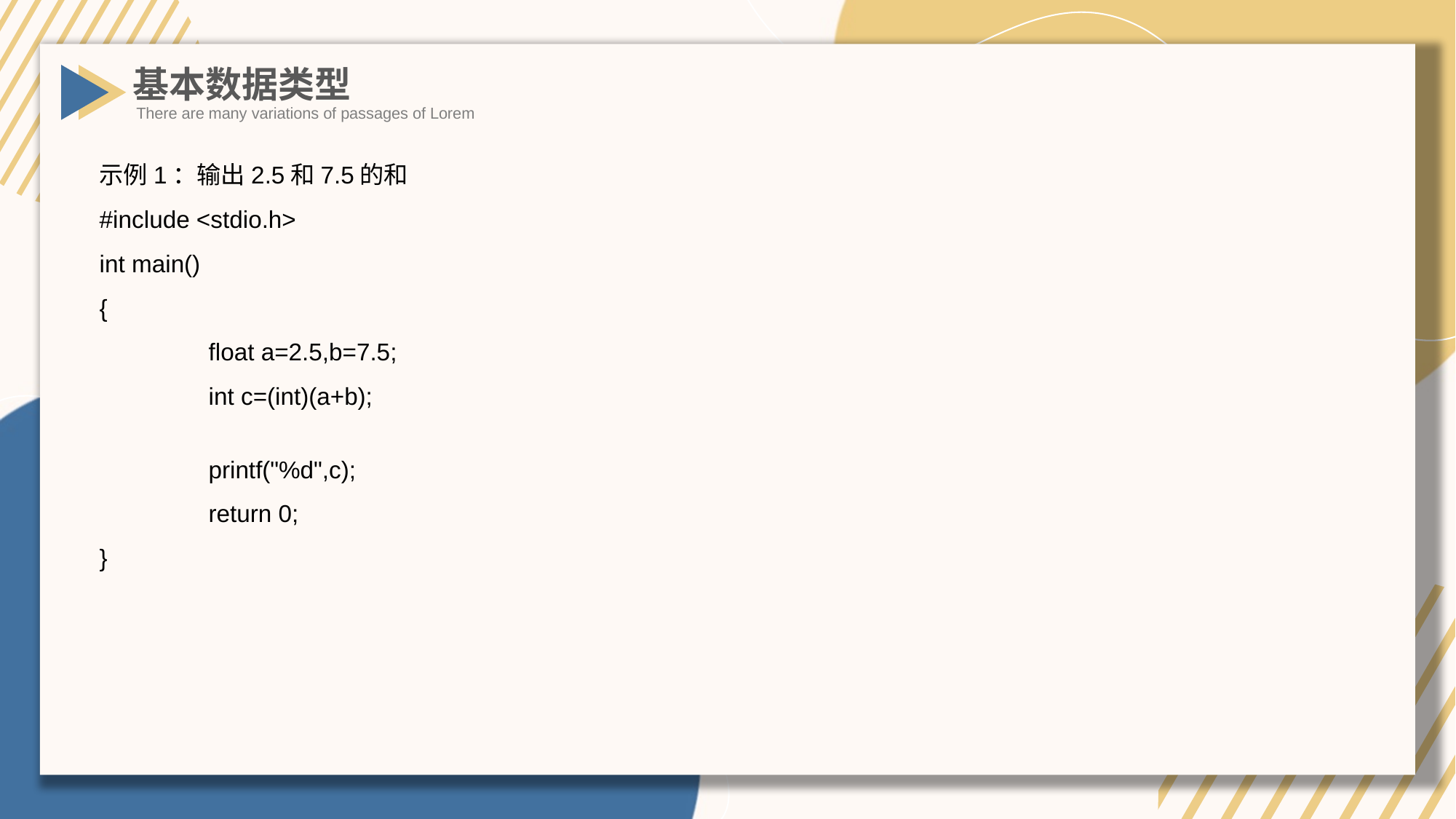

基本数据类型

There are many variations of passages of Lorem
示例1：输出2.5和7.5的和
#include <stdio.h>
int main()
{
	float a=2.5,b=7.5;
	int c=(int)(a+b);
	printf("%d",c);
	return 0;
}